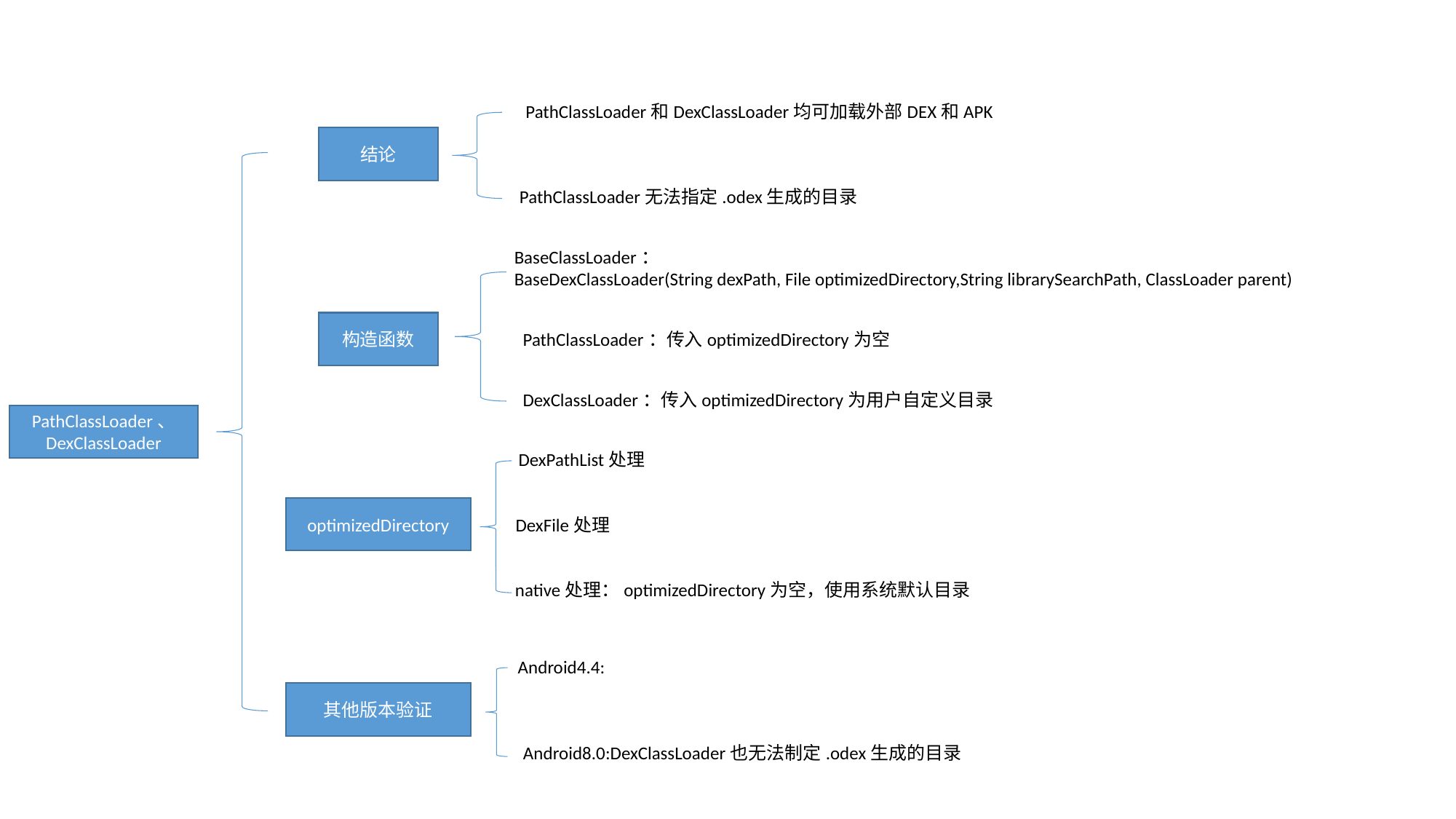

PathClassLoader和DexClassLoader均可加载外部DEX和APK

结论

PathClassLoader无法指定.odex生成的目录
BaseClassLoader：
BaseDexClassLoader(String dexPath, File optimizedDirectory,String librarySearchPath, ClassLoader parent)

构造函数
PathClassLoader：传入optimizedDirectory为空
DexClassLoader：传入optimizedDirectory为用户自定义目录
PathClassLoader、
DexClassLoader
DexPathList处理

optimizedDirectory
DexFile处理
native处理：optimizedDirectory为空，使用系统默认目录
Android4.4:

其他版本验证
Android8.0:DexClassLoader也无法制定.odex生成的目录